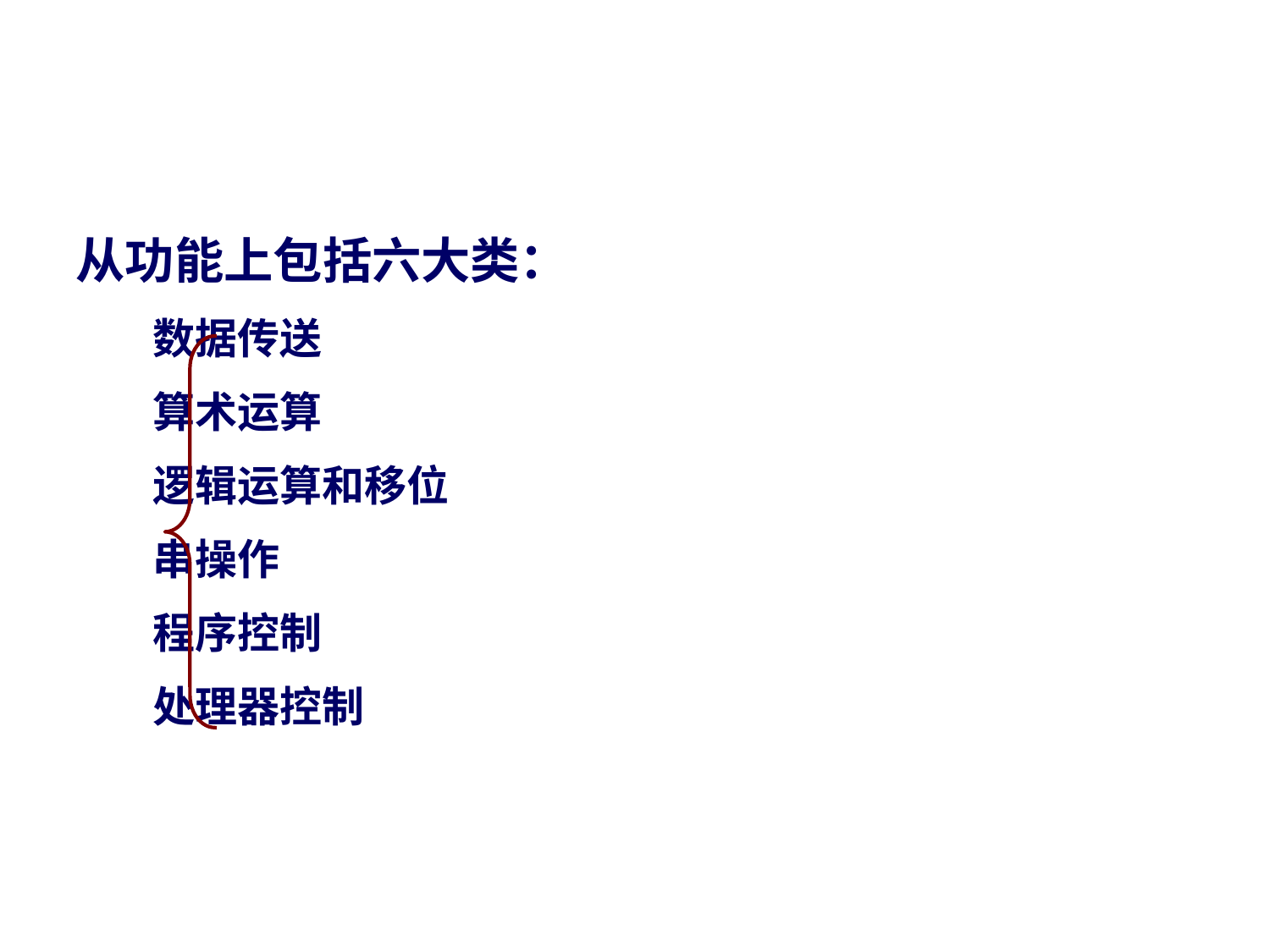

# 3.3 8086指令系统
从功能上包括六大类：
       数据传送
       算术运算
       逻辑运算和移位
       串操作
       程序控制
       处理器控制